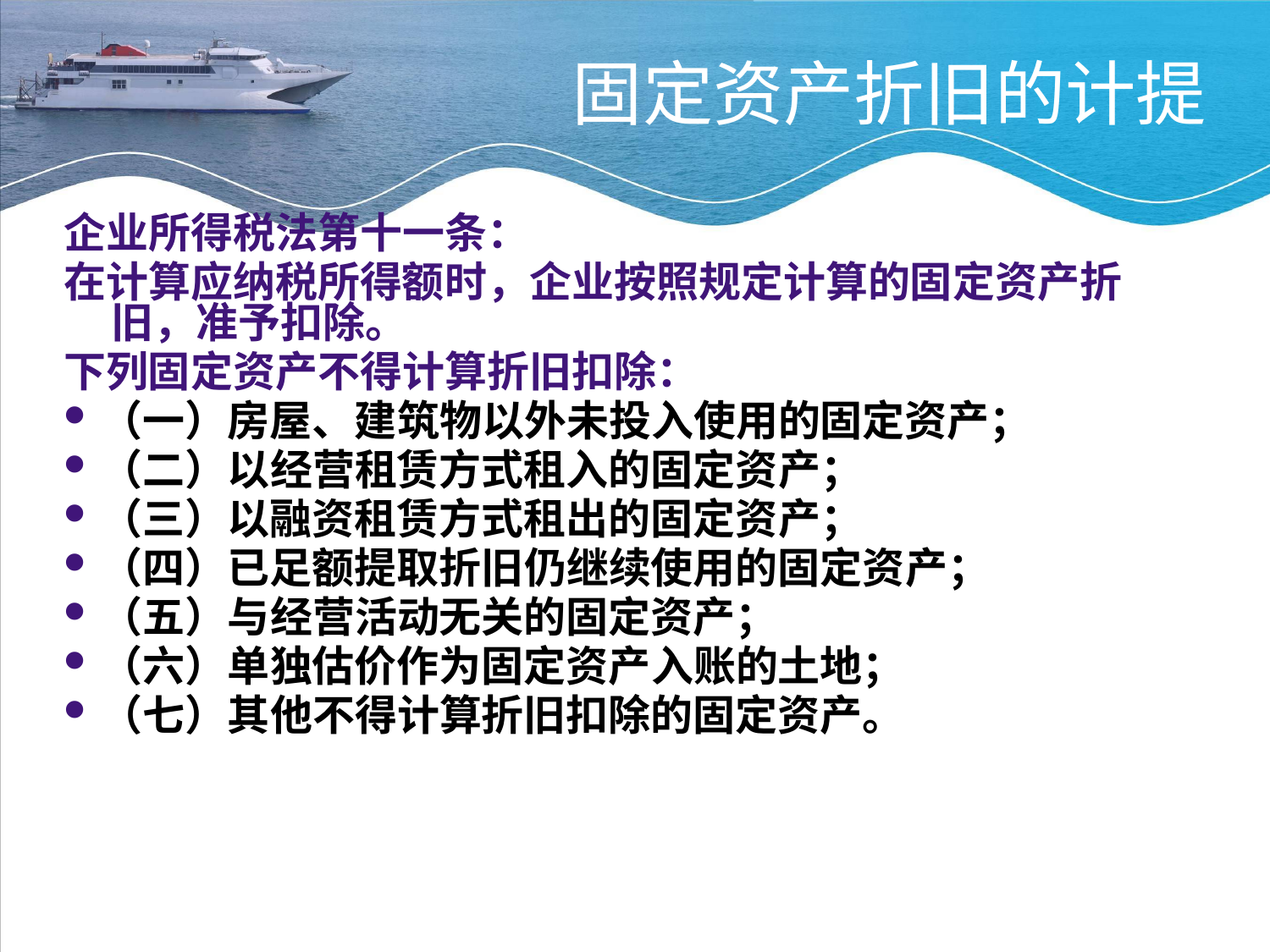

# 固定资产折旧的计提
企业所得税法第十一条：
在计算应纳税所得额时，企业按照规定计算的固定资产折旧，准予扣除。
下列固定资产不得计算折旧扣除：
（一）房屋、建筑物以外未投入使用的固定资产；
（二）以经营租赁方式租入的固定资产；
（三）以融资租赁方式租出的固定资产；
（四）已足额提取折旧仍继续使用的固定资产；
（五）与经营活动无关的固定资产；
（六）单独估价作为固定资产入账的土地；
（七）其他不得计算折旧扣除的固定资产。